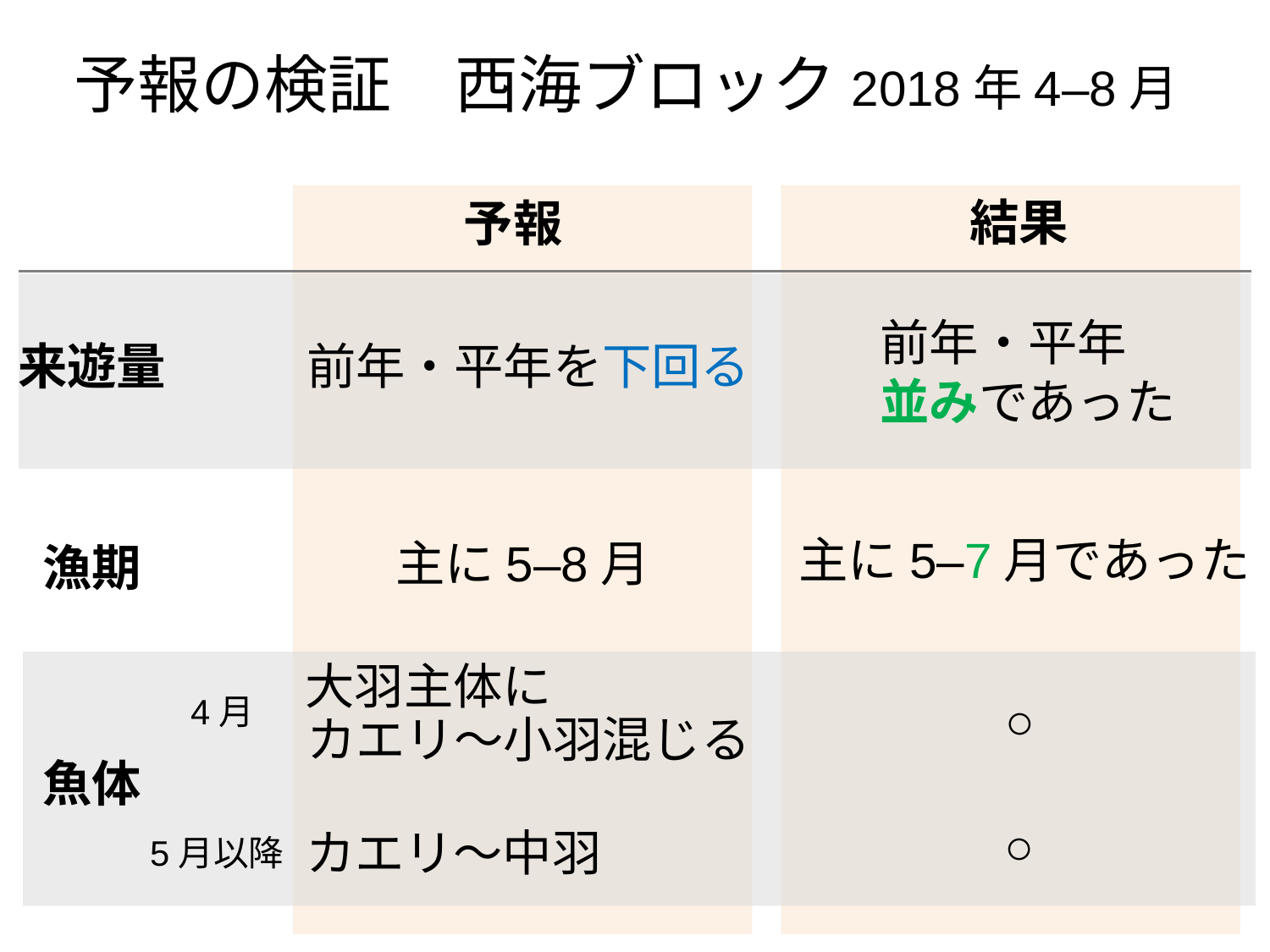

# 予報の検証　西海ブロック
2018年4–8月

結果
予報

前年・平年
並みであった
来遊量
前年・平年を下回る
主に5–7月であった
主に5–8月
漁期
大羽主体に

4月
○
カエリ〜小羽混じる
魚体
○
カエリ～中羽
5月以降